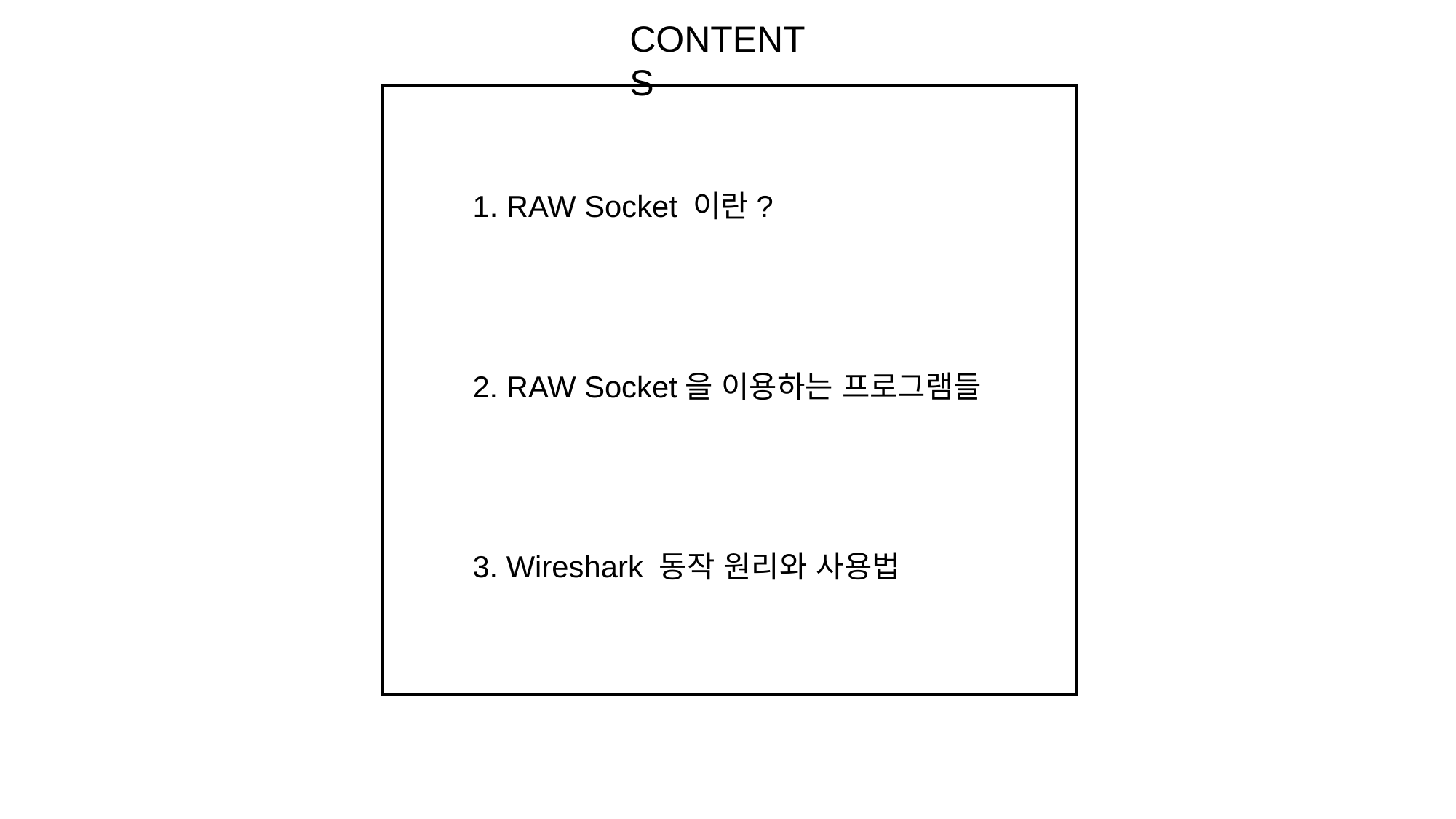

CONTENTS

1. RAW Socket 이란?
2. RAW Socket을 이용하는 프로그램들
3. Wireshark 동작 원리와 사용법